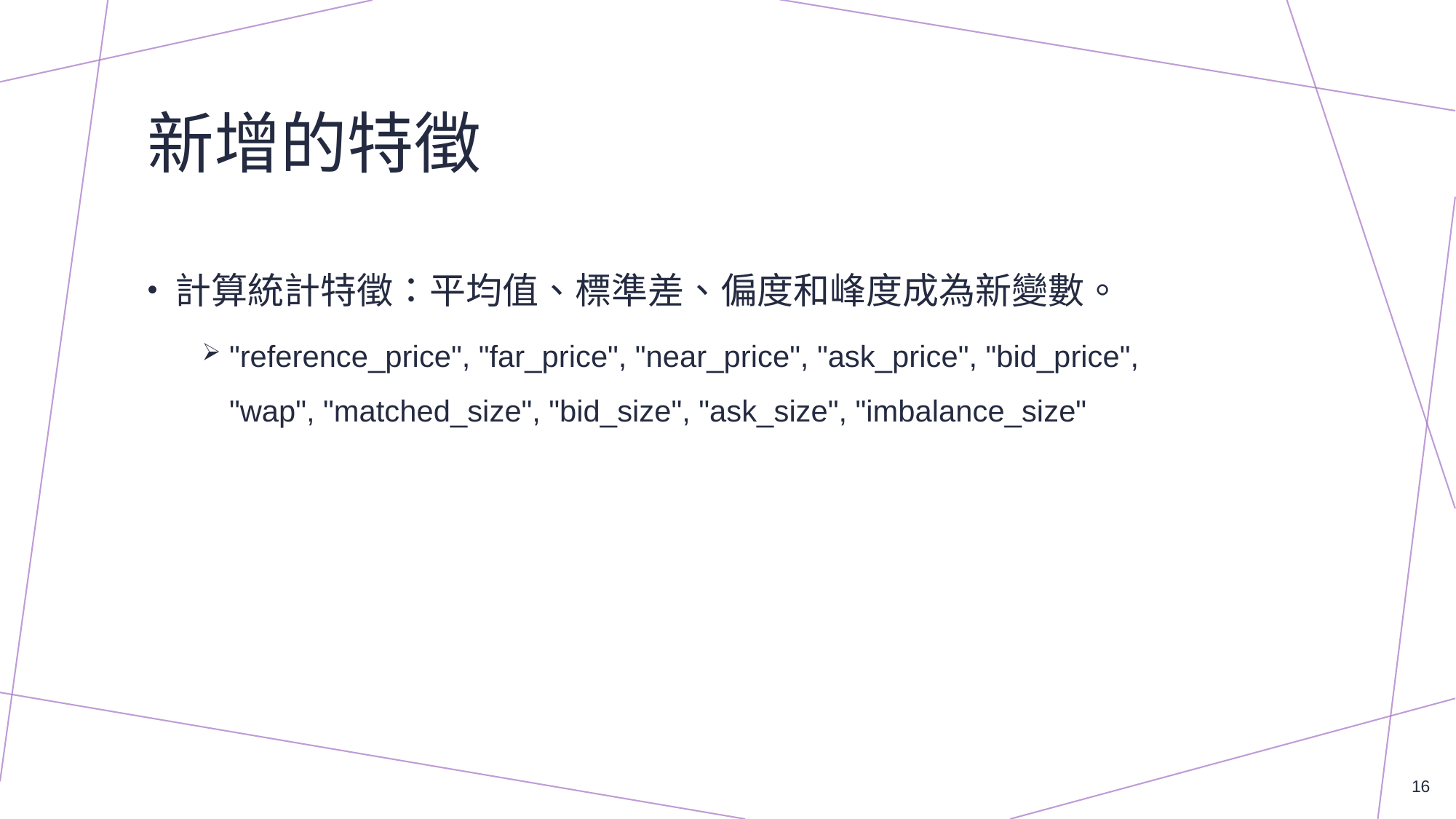

# 新增的特徵
計算統計特徵：平均值、標準差、偏度和峰度成為新變數。
"reference_price", "far_price", "near_price", "ask_price", "bid_price", "wap", "matched_size", "bid_size", "ask_size", "imbalance_size"
16